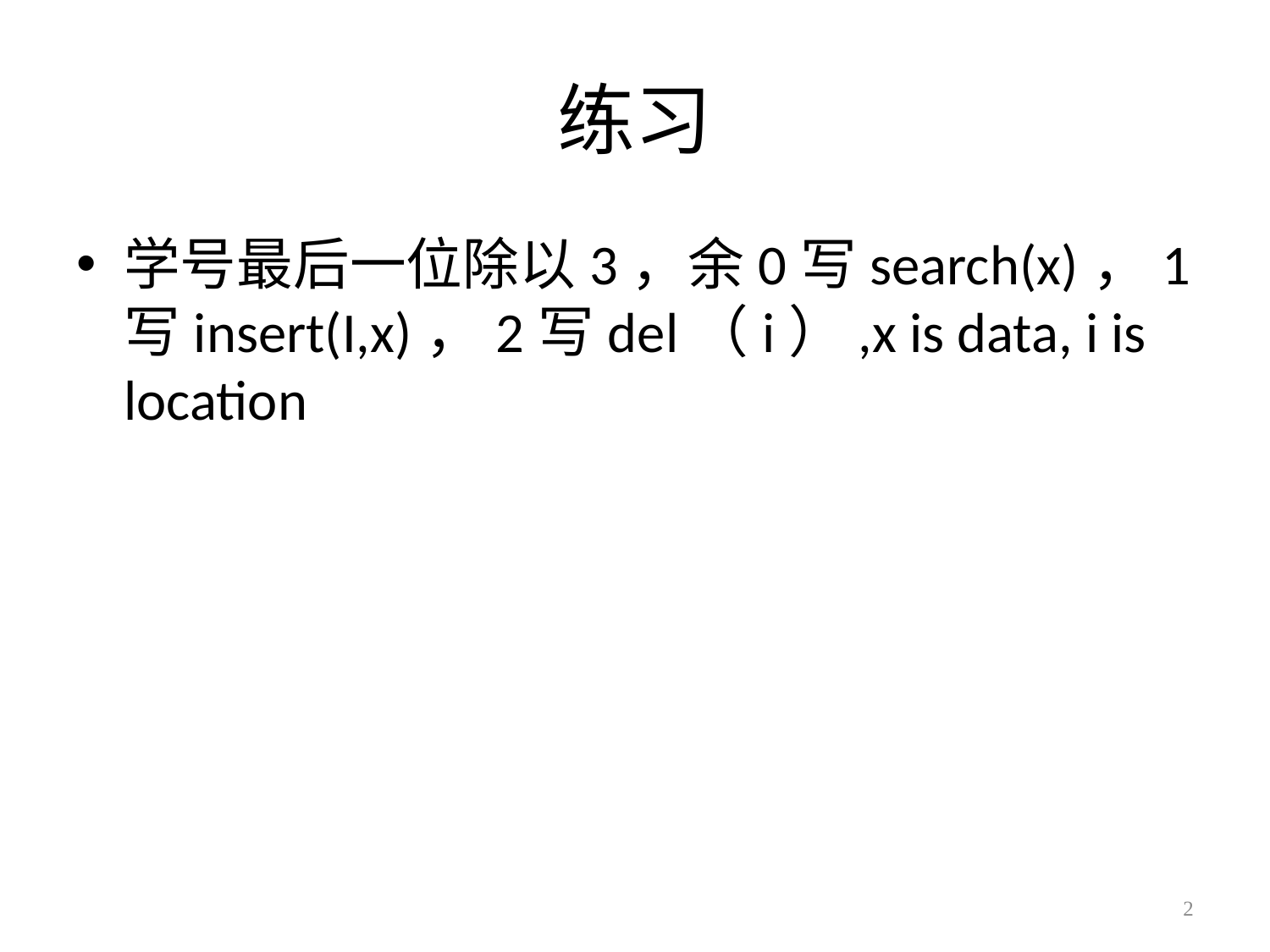

# 练习
学号最后一位除以3，余0写search(x)，1写insert(I,x)，2写del（i）,x is data, i is location

2